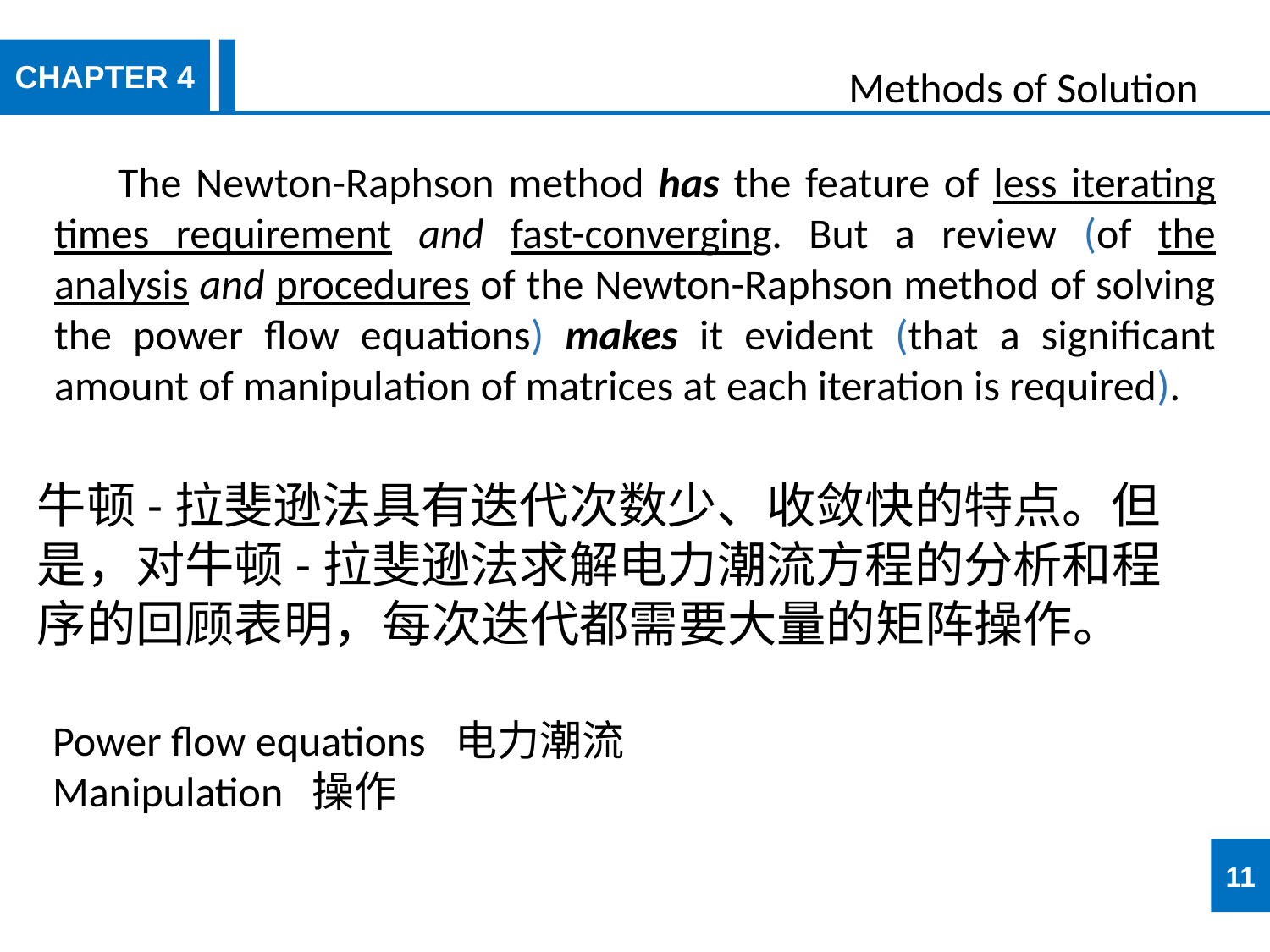

CHAPTER 4

Methods of Solution
The Newton-Raphson method has the feature of less iterating times requirement and fast-converging. But a review (of the analysis and procedures of the Newton-Raphson method of solving the power flow equations) makes it evident (that a significant amount of manipulation of matrices at each iteration is required).
牛顿-拉斐逊法具有迭代次数少、收敛快的特点。但是，对牛顿-拉斐逊法求解电力潮流方程的分析和程序的回顾表明，每次迭代都需要大量的矩阵操作。
Power flow equations  电力潮流
Manipulation  操作

11